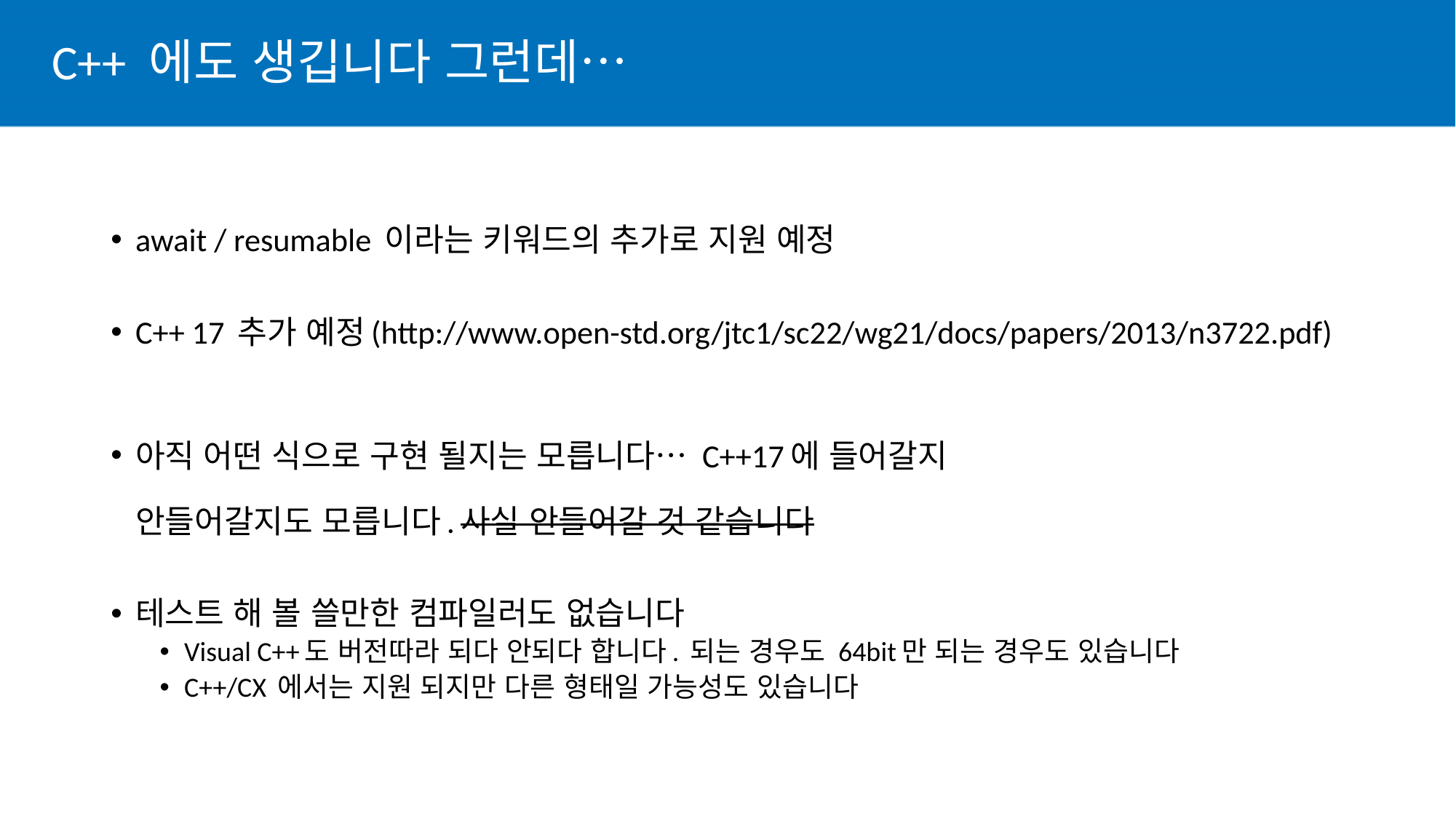

# C++ 에도 생깁니다 그런데…
await / resumable 이라는 키워드의 추가로 지원 예정

C++ 17 추가 예정(http://www.open-std.org/jtc1/sc22/wg21/docs/papers/2013/n3722.pdf)

아직 어떤 식으로 구현 될지는 모릅니다… C++17에 들어갈지
안들어갈지도 모릅니다.사실 안들어갈 것 같습니다

테스트 해 볼 쓸만한 컴파일러도 없습니다
Visual C++도 버전따라 되다 안되다 합니다. 되는 경우도 64bit만 되는 경우도 있습니다
C++/CX 에서는 지원 되지만 다른 형태일 가능성도 있습니다